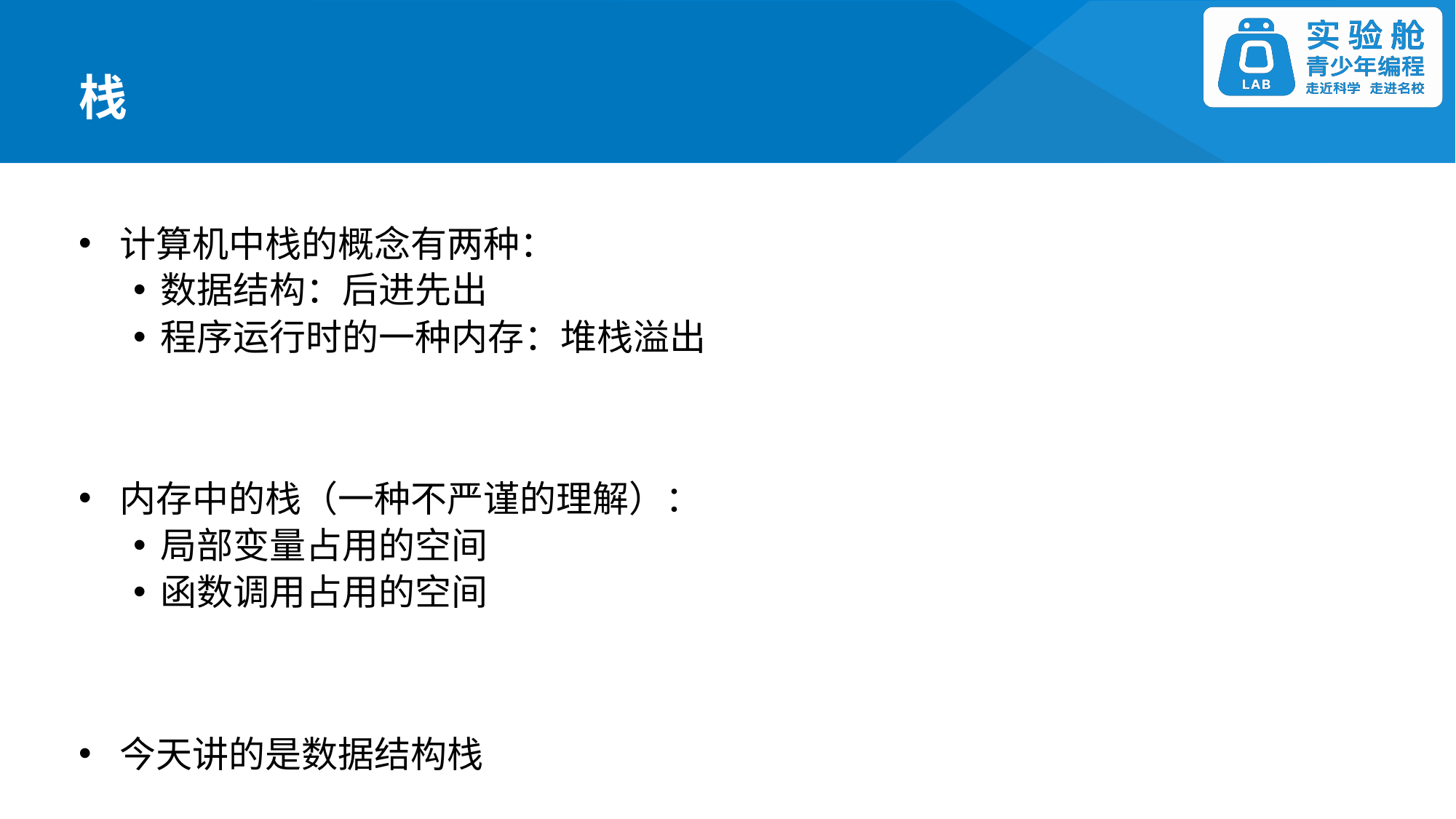

栈
计算机中栈的概念有两种：
数据结构：后进先出
程序运行时的一种内存：堆栈溢出

内存中的栈（一种不严谨的理解）：
局部变量占用的空间
函数调用占用的空间

今天讲的是数据结构栈